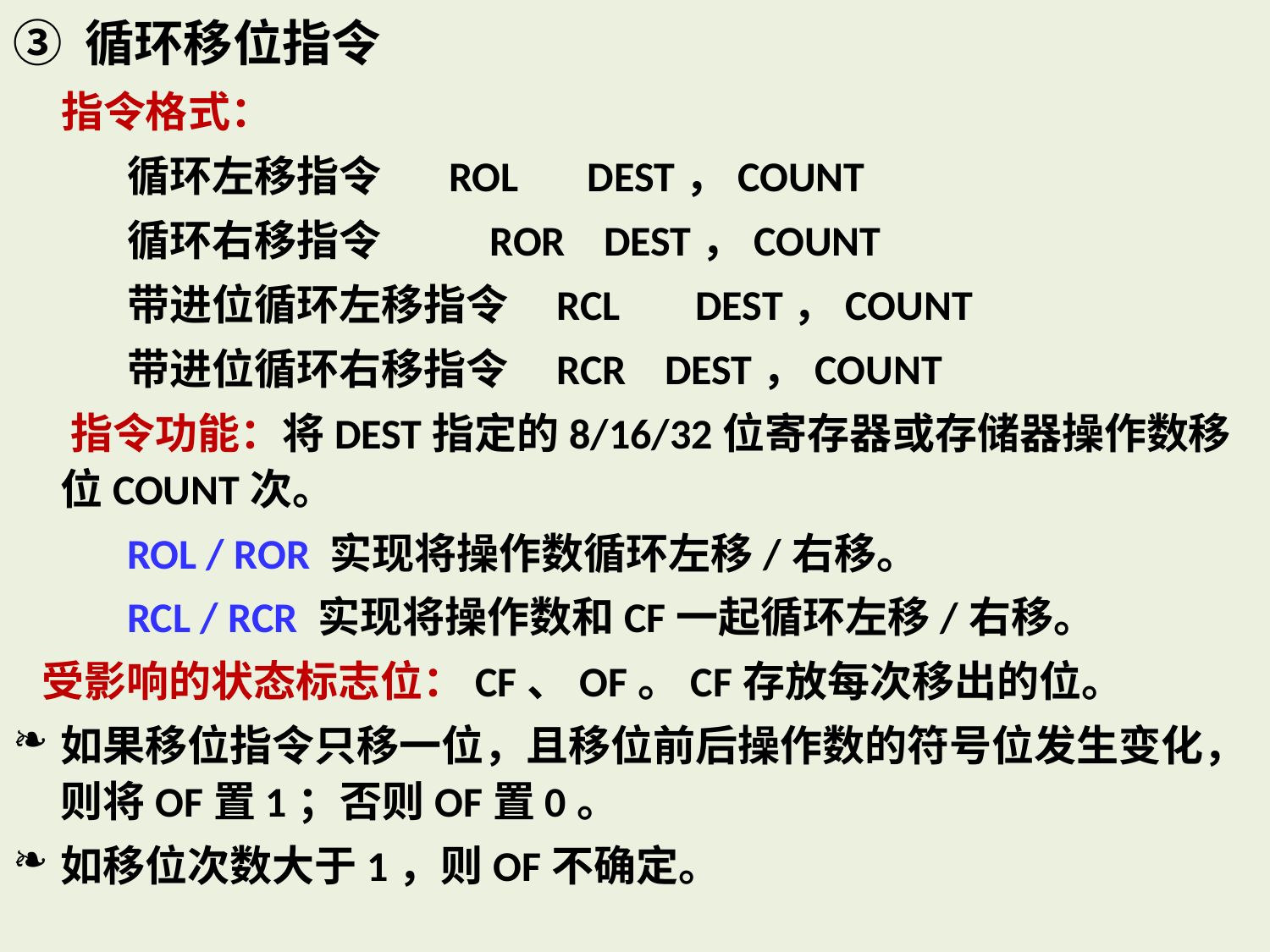

③ 循环移位指令
    指令格式：
           循环左移指令      ROL	  DEST，COUNT
           循环右移指令	    ROR    DEST，COUNT
           带进位循环左移指令    RCL	DEST，COUNT
           带进位循环右移指令    RCR    DEST，COUNT
     指令功能：将DEST指定的8/16/32位寄存器或存储器操作数移位COUNT次。
            ROL / ROR 实现将操作数循环左移/右移。
            RCL / RCR 实现将操作数和CF一起循环左移/右移。
  受影响的状态标志位：CF、OF。CF存放每次移出的位。
如果移位指令只移一位，且移位前后操作数的符号位发生变化，则将OF置1；否则OF置0。
如移位次数大于1，则OF不确定。
178